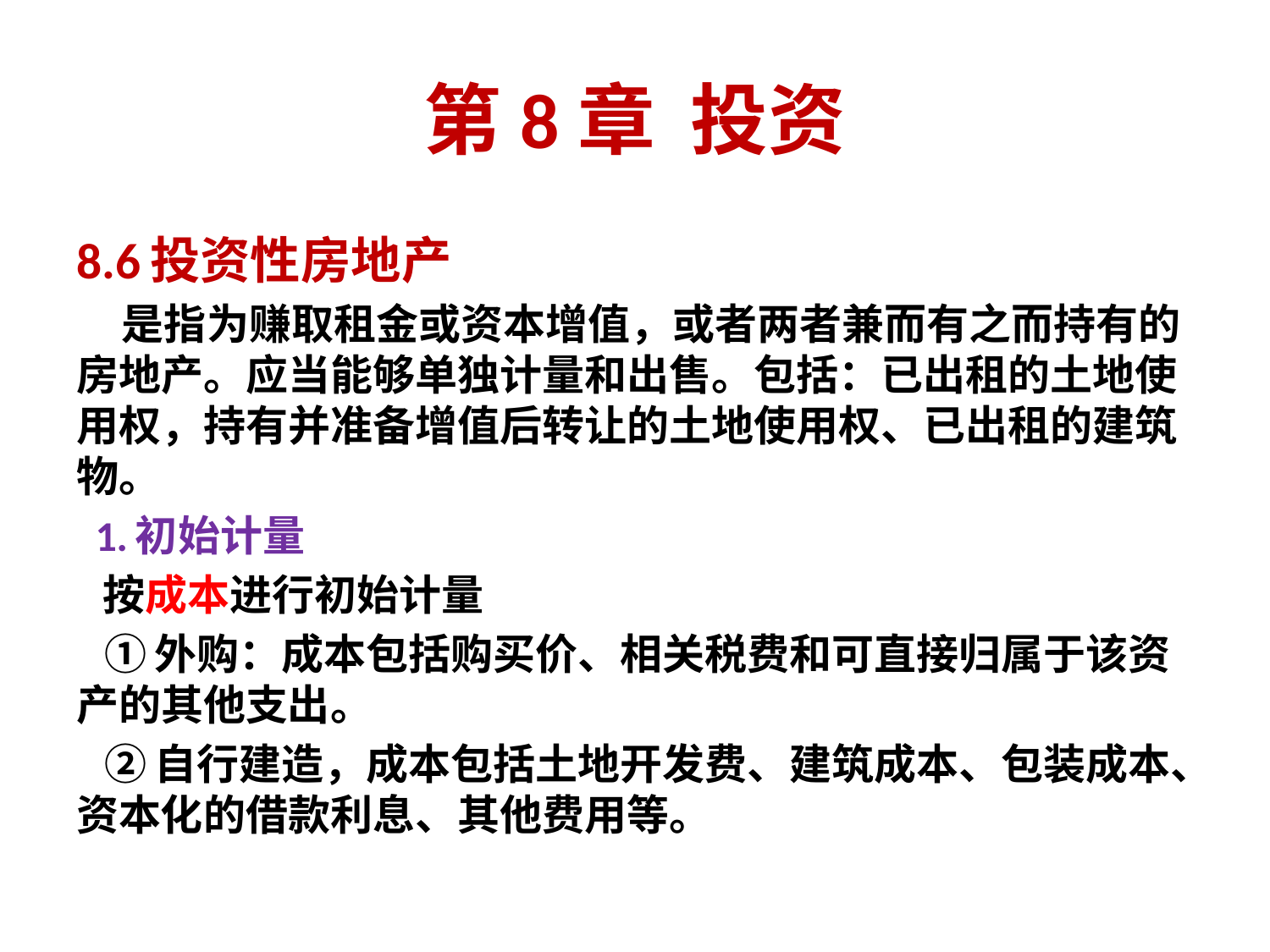

# 第8章  投资
8.6投资性房地产
    是指为赚取租金或资本增值，或者两者兼而有之而持有的房地产。应当能够单独计量和出售。包括：已出租的土地使用权，持有并准备增值后转让的土地使用权、已出租的建筑物。
  1.初始计量
  按成本进行初始计量
   ①外购：成本包括购买价、相关税费和可直接归属于该资产的其他支出。
   ②自行建造，成本包括土地开发费、建筑成本、包装成本、资本化的借款利息、其他费用等。